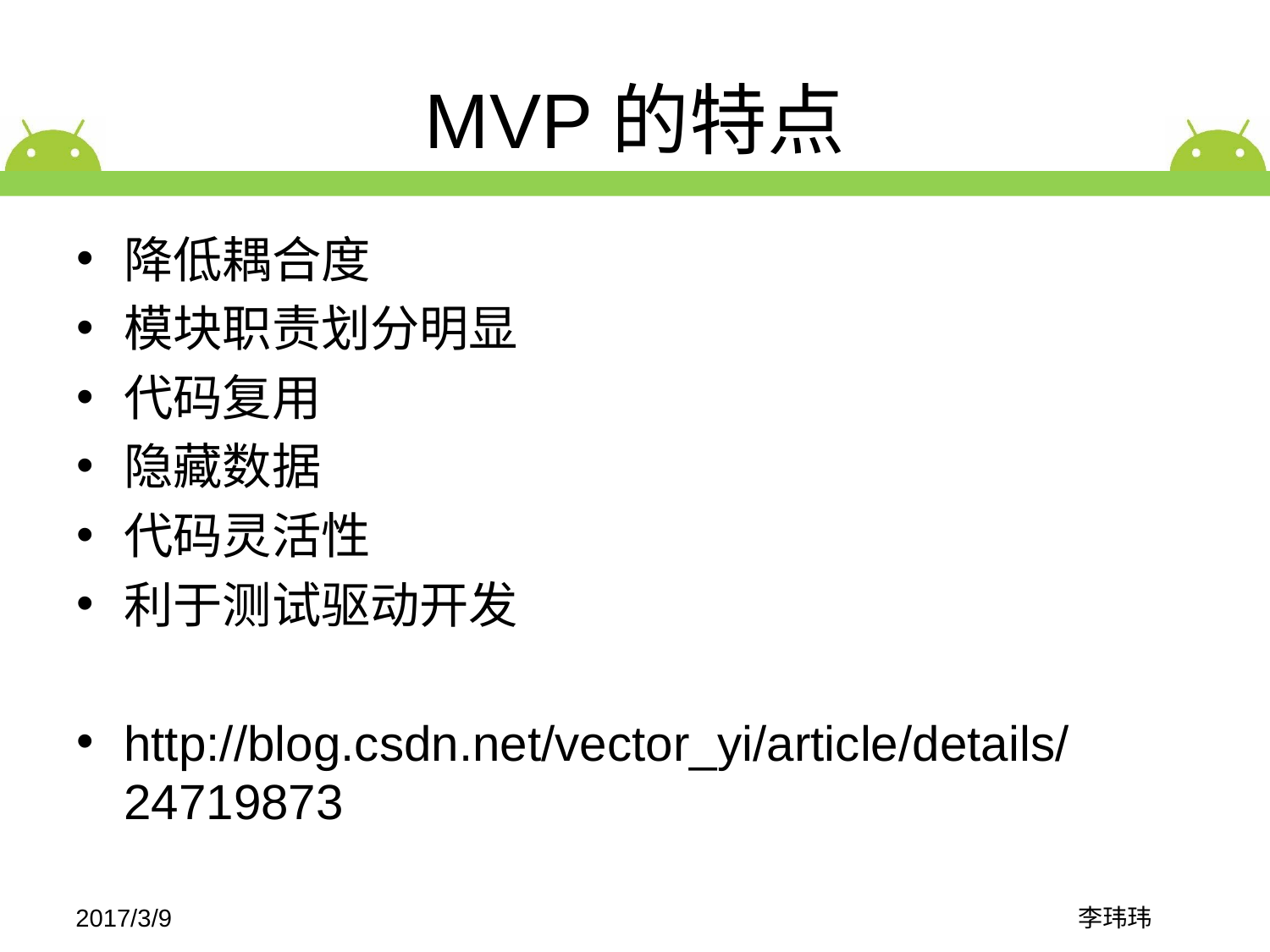

# MVP的特点
降低耦合度
模块职责划分明显
代码复用
隐藏数据
代码灵活性
利于测试驱动开发

http://blog.csdn.net/vector_yi/article/details/24719873